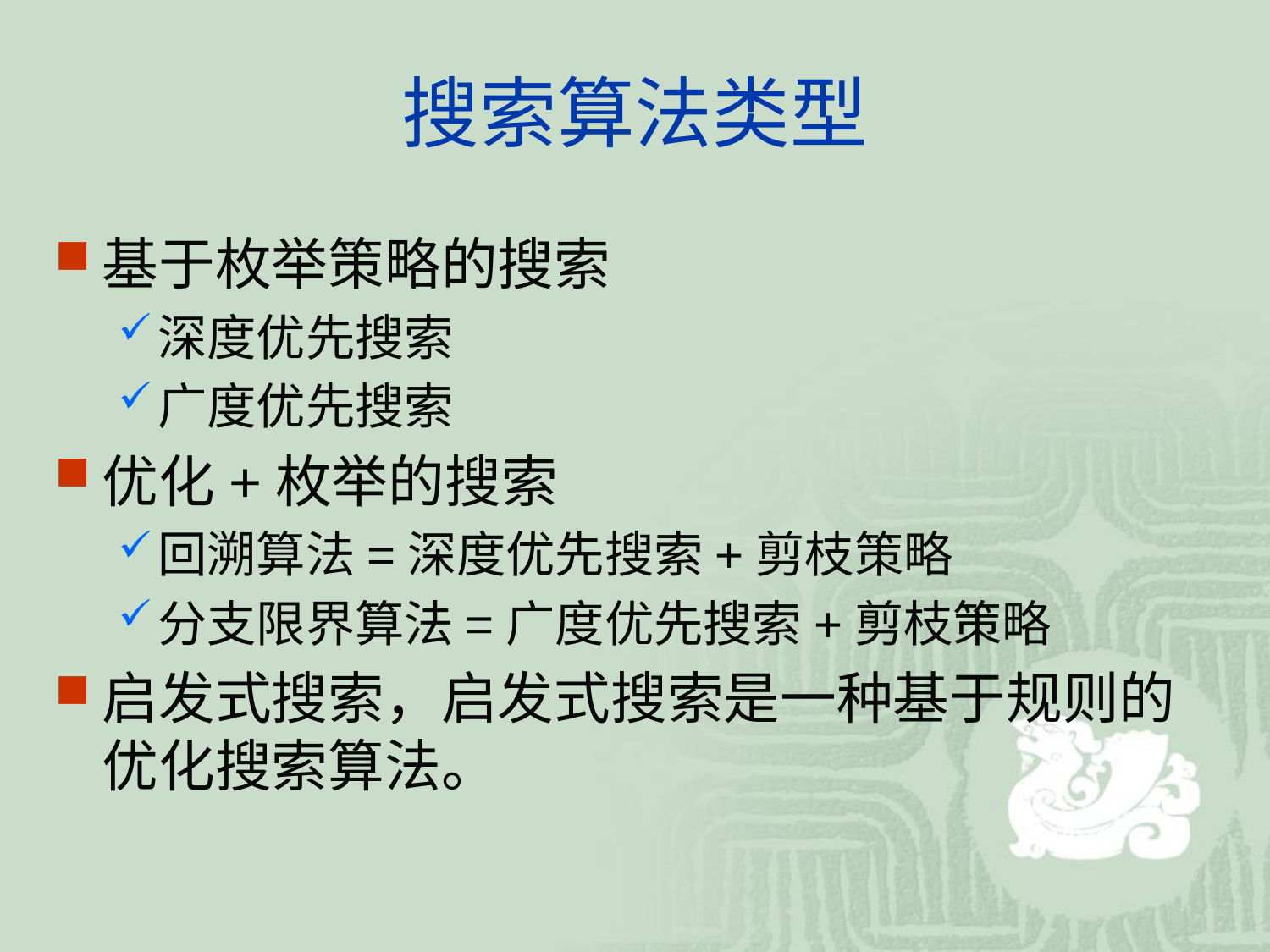

# 搜索算法类型
基于枚举策略的搜索
深度优先搜索
广度优先搜索
优化+枚举的搜索
回溯算法=深度优先搜索+剪枝策略
分支限界算法=广度优先搜索+剪枝策略
启发式搜索，启发式搜索是一种基于规则的优化搜索算法。